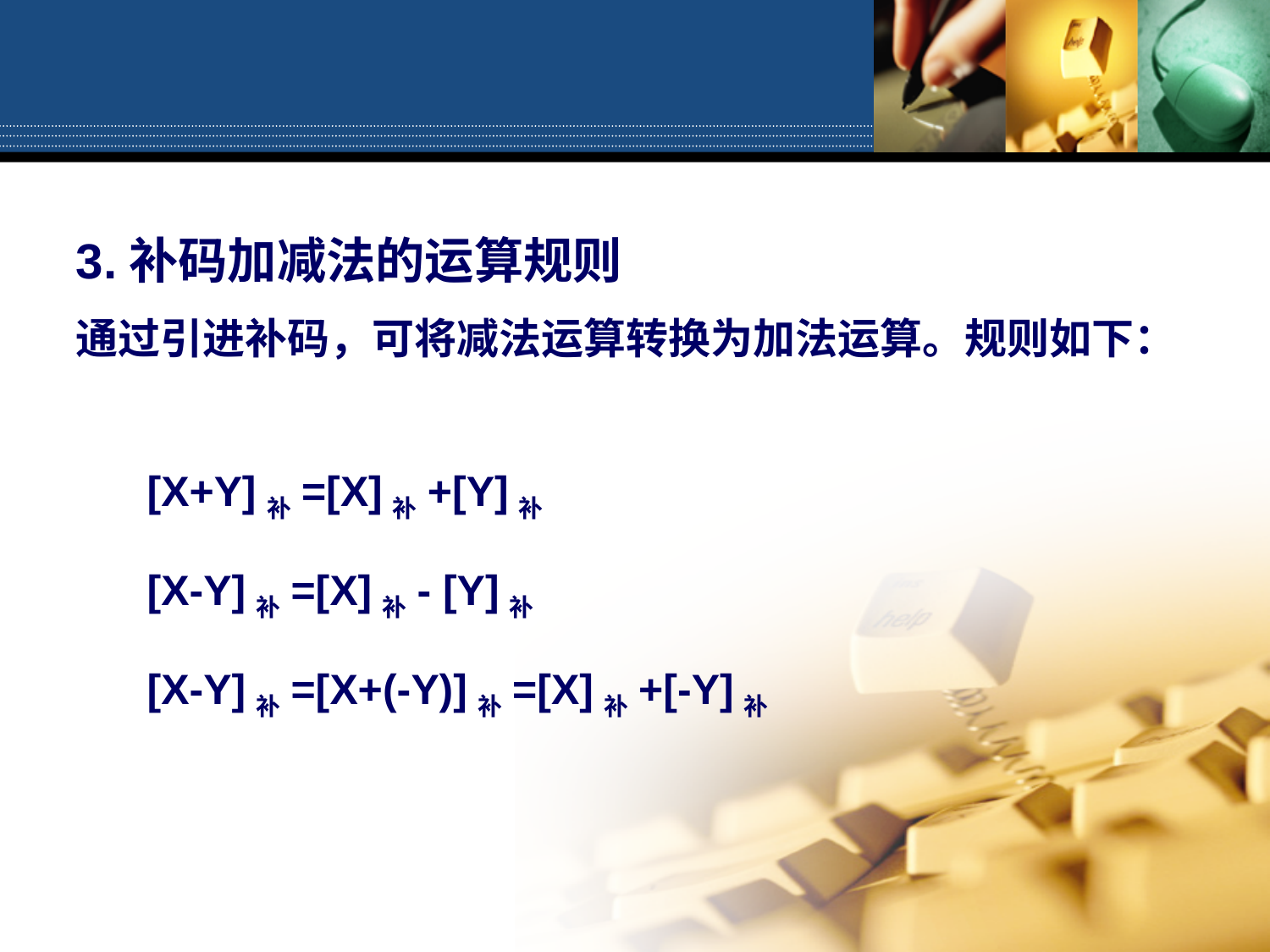

3.补码加减法的运算规则
通过引进补码，可将减法运算转换为加法运算。规则如下：
      [X+Y]补=[X]补+[Y]补
      [X-Y]补=[X]补- [Y]补
      [X-Y]补=[X+(-Y)]补=[X]补+[-Y]补